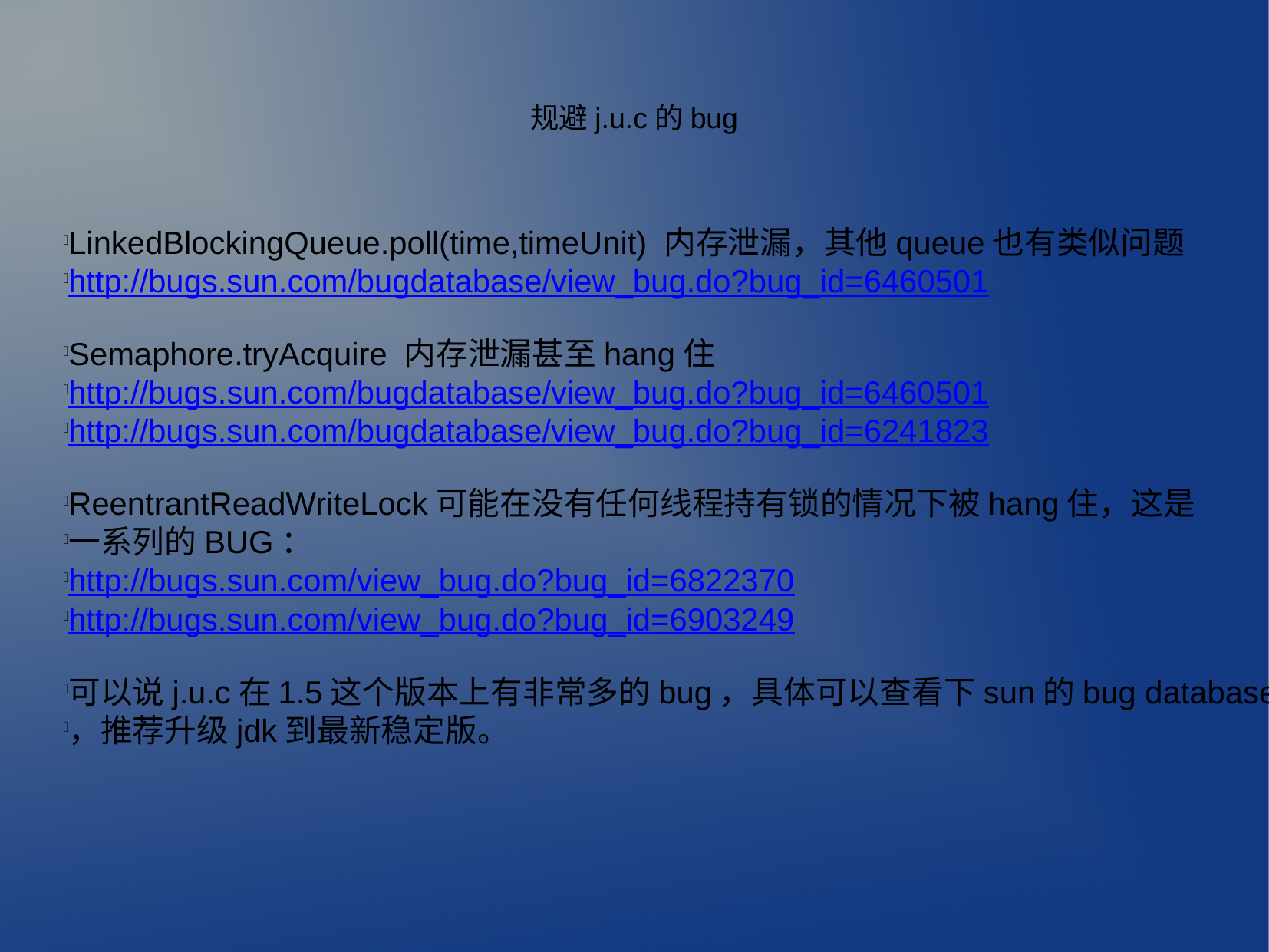

规避j.u.c的bug
LinkedBlockingQueue.poll(time,timeUnit) 内存泄漏，其他queue也有类似问题
http://bugs.sun.com/bugdatabase/view_bug.do?bug_id=6460501

Semaphore.tryAcquire 内存泄漏甚至hang住
http://bugs.sun.com/bugdatabase/view_bug.do?bug_id=6460501
http://bugs.sun.com/bugdatabase/view_bug.do?bug_id=6241823

ReentrantReadWriteLock可能在没有任何线程持有锁的情况下被hang住，这是
一系列的BUG：
http://bugs.sun.com/view_bug.do?bug_id=6822370
http://bugs.sun.com/view_bug.do?bug_id=6903249

可以说j.u.c在1.5这个版本上有非常多的bug，具体可以查看下sun的bug database
，推荐升级jdk到最新稳定版。